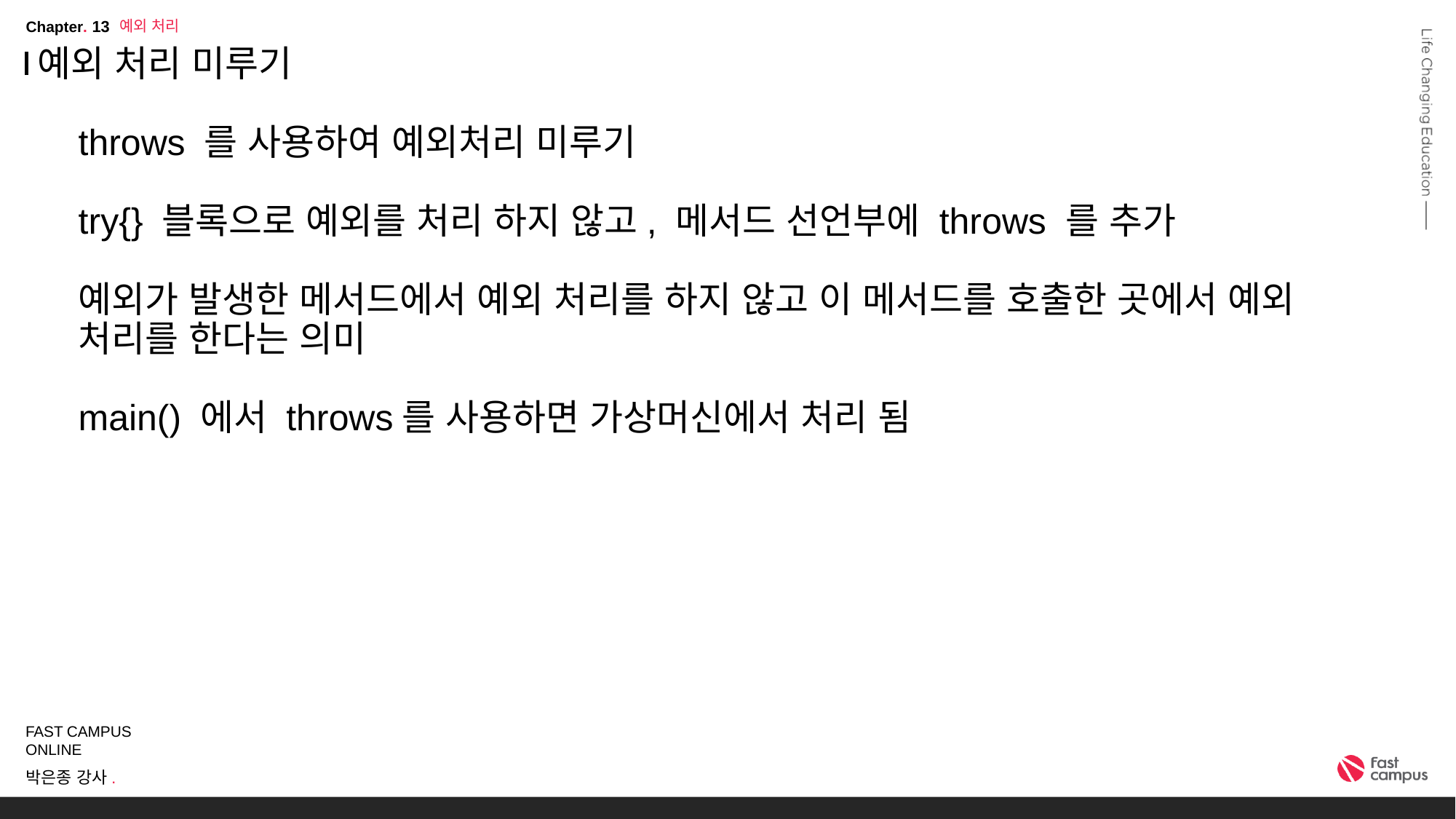

예외 처리

13
# 예외 처리 미루기 throws 를 사용하여 예외처리 미루기 try{} 블록으로 예외를 처리 하지 않고, 메서드 선언부에 throws 를 추가 예외가 발생한 메서드에서 예외 처리를 하지 않고 이 메서드를 호출한 곳에서 예외 처리를 한다는 의미 main() 에서 throws를 사용하면 가상머신에서 처리 됨